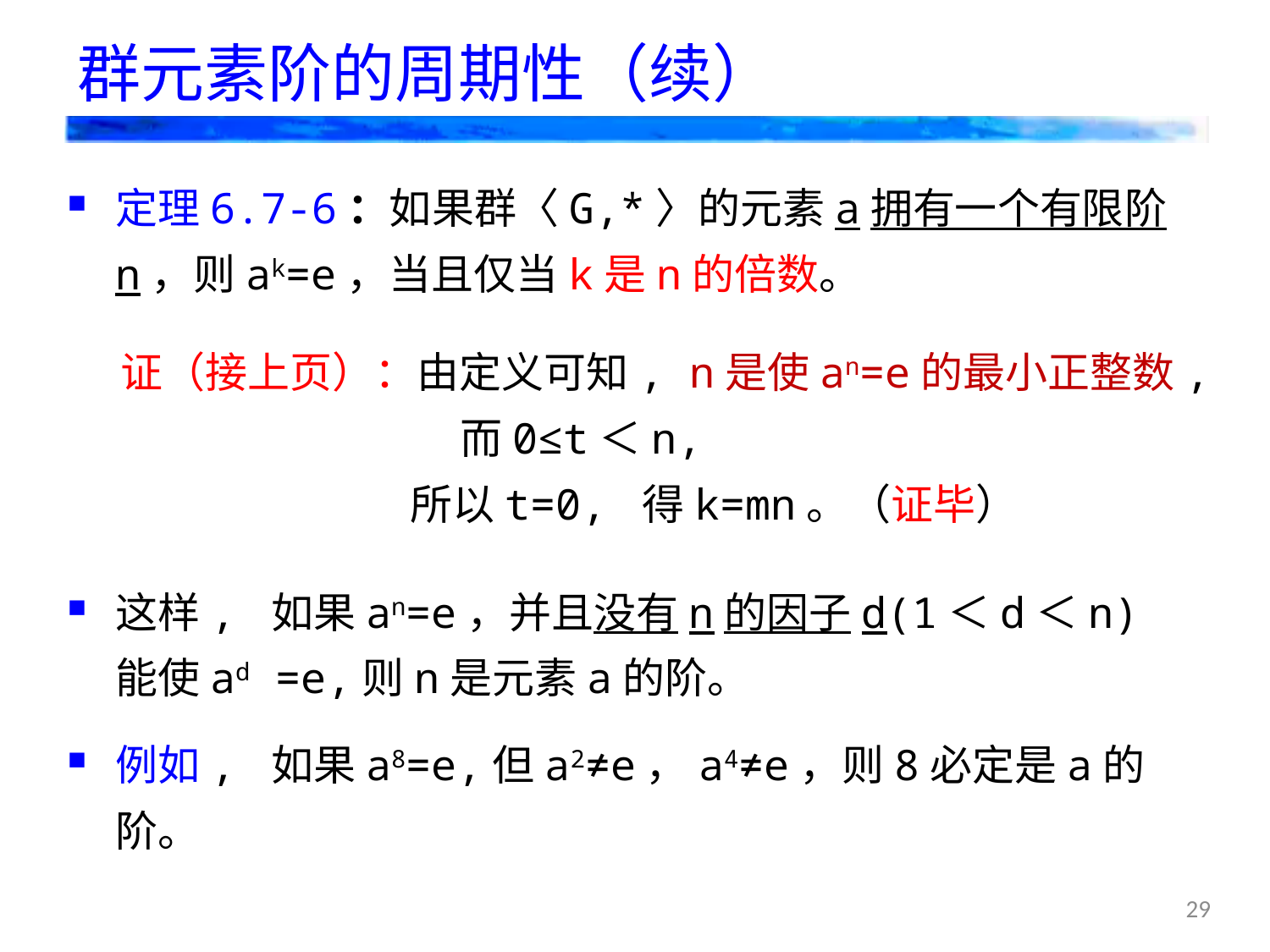

群元素阶的周期性（续）
定理6.7-6：如果群〈G,*〉的元素a拥有一个有限阶n，则ak=e，当且仅当k是n的倍数。
证（接上页）：由定义可知, n是使an=e的最小正整数, 而0≤t＜n,
  所以t=0, 得k=mn。（证毕）
这样, 如果an=e，并且没有n的因子d(1＜d＜n)能使ad =e,则n是元素a的阶。
例如, 如果a8=e,但a2≠e，a4≠e，则8必定是a的阶。
29